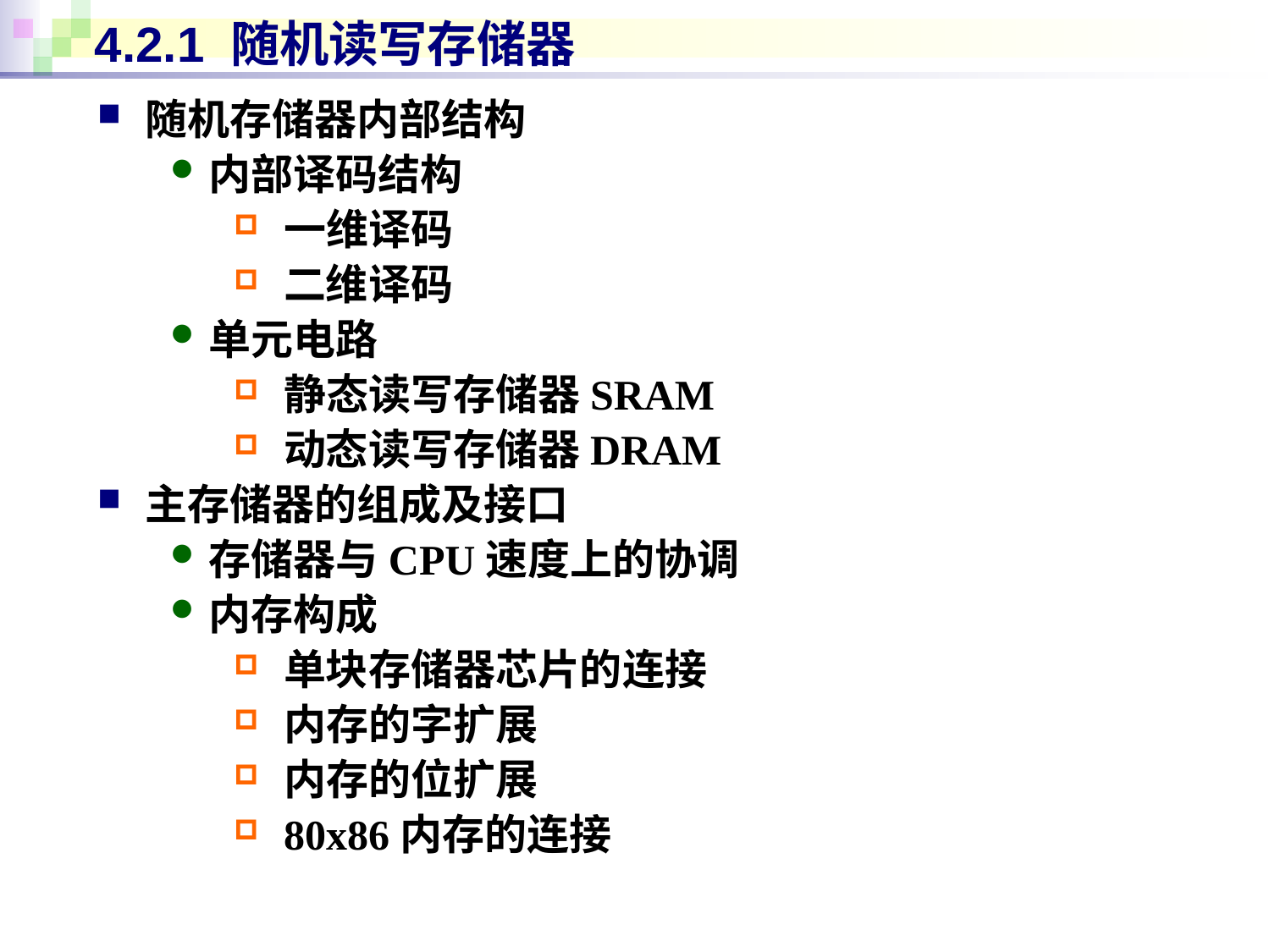

# 4.2.1 随机读写存储器
随机存储器内部结构
内部译码结构
一维译码
二维译码
单元电路
静态读写存储器SRAM
动态读写存储器DRAM
主存储器的组成及接口
存储器与CPU速度上的协调
内存构成
单块存储器芯片的连接
内存的字扩展
内存的位扩展
80x86内存的连接
21